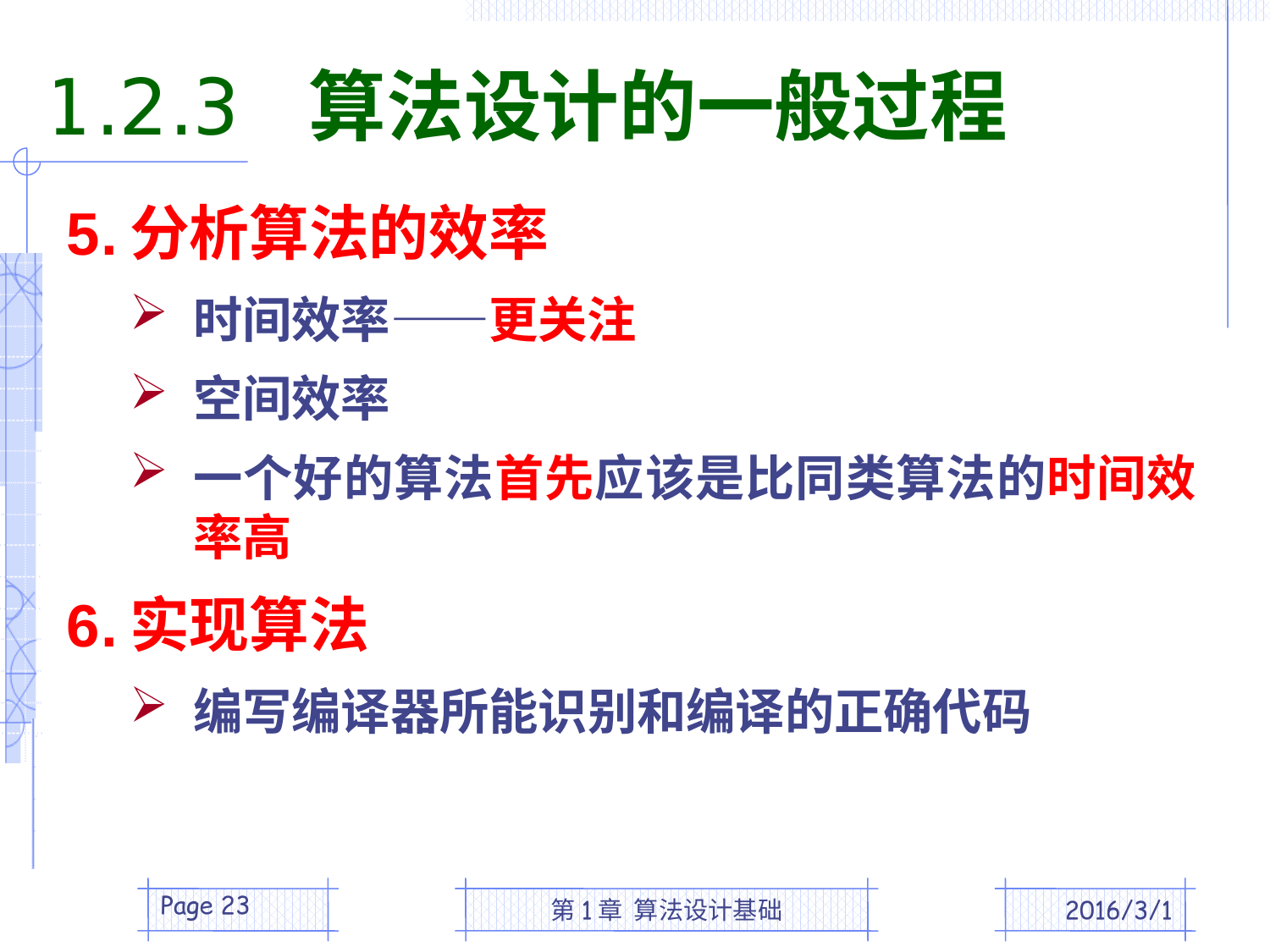

1.2.3  算法设计的一般过程
分析算法的效率
时间效率——更关注
空间效率
一个好的算法首先应该是比同类算法的时间效率高
实现算法
编写编译器所能识别和编译的正确代码
Page 23
第1章  算法设计基础
2016/3/1